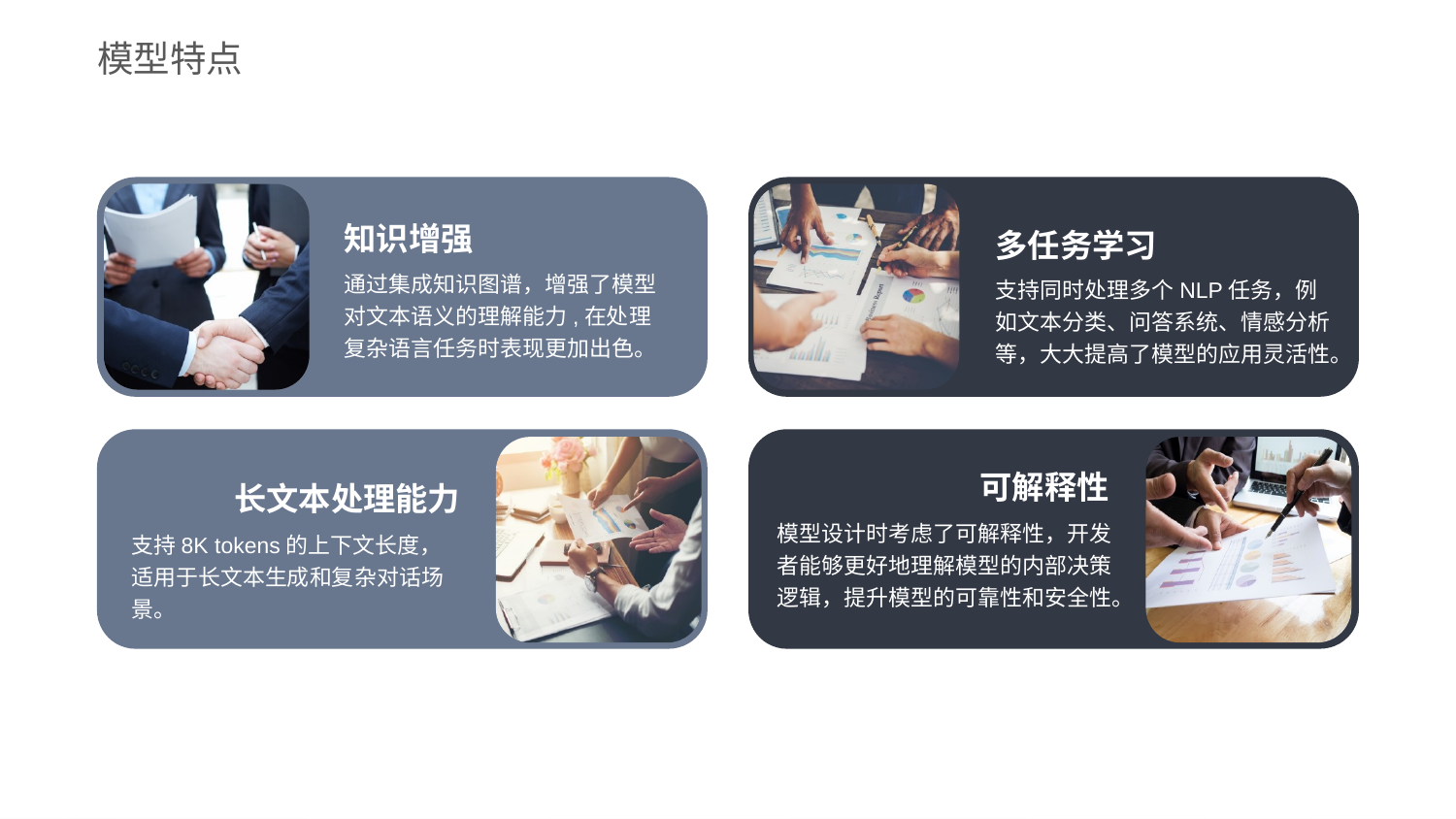

模型特点

知识增强
通过集成知识图谱，增强了模型对文本语义的理解能力,在处理复杂语言任务时表现更加出色。

多任务学习
支持同时处理多个NLP任务，例如文本分类、问答系统、情感分析等，大大提高了模型的应用灵活性。

长文本处理能力
支持8K tokens的上下文长度，适用于长文本生成和复杂对话场景。

可解释性
模型设计时考虑了可解释性，开发者能够更好地理解模型的内部决策逻辑，提升模型的可靠性和安全性​。